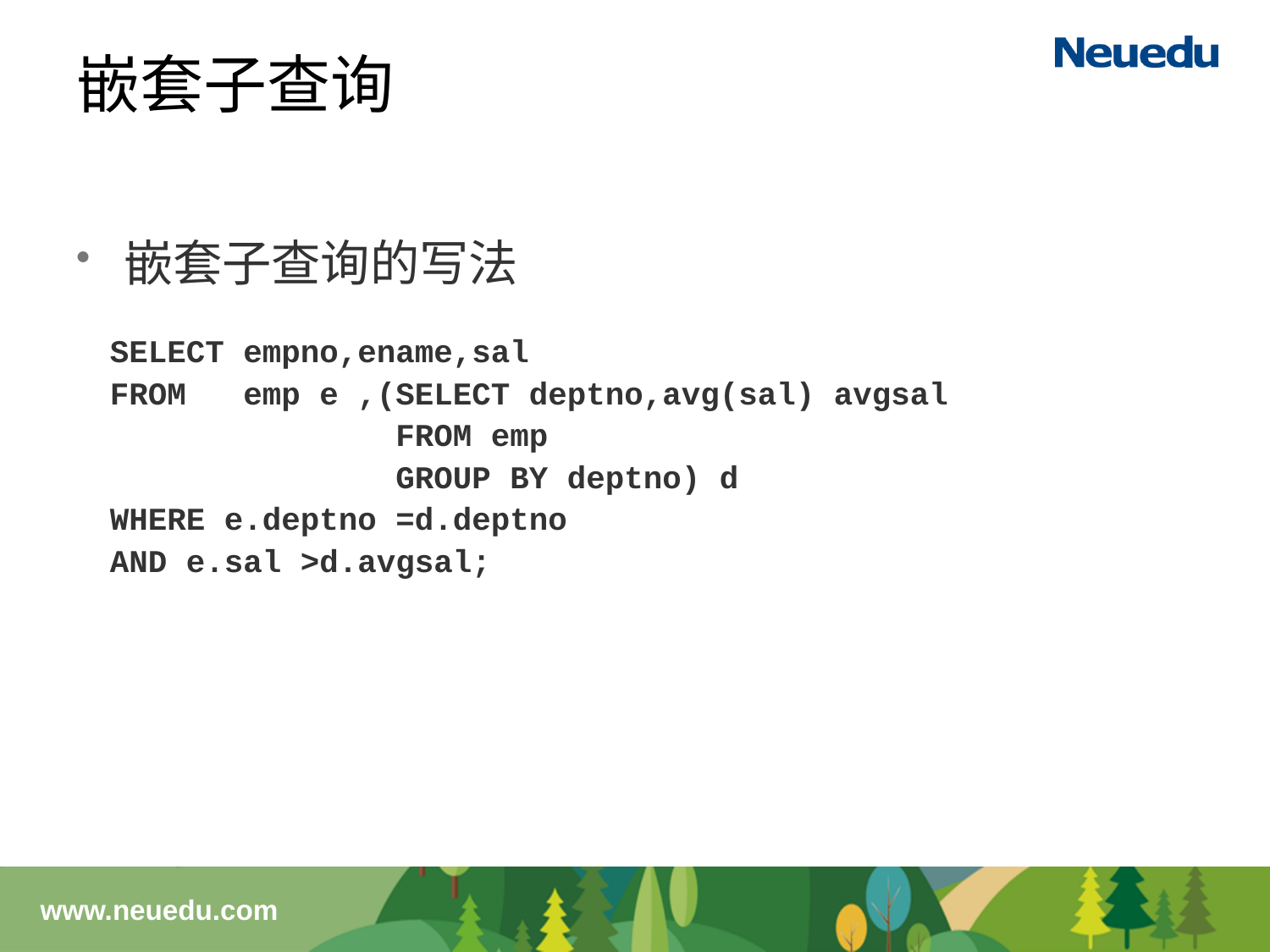

# 嵌套子查询
嵌套子查询的写法

SELECT empno,ename,sal
FROM   emp e ,(SELECT deptno,avg(sal) avgsal
               FROM emp
               GROUP BY deptno) d
WHERE e.deptno =d.deptno
AND e.sal >d.avgsal;